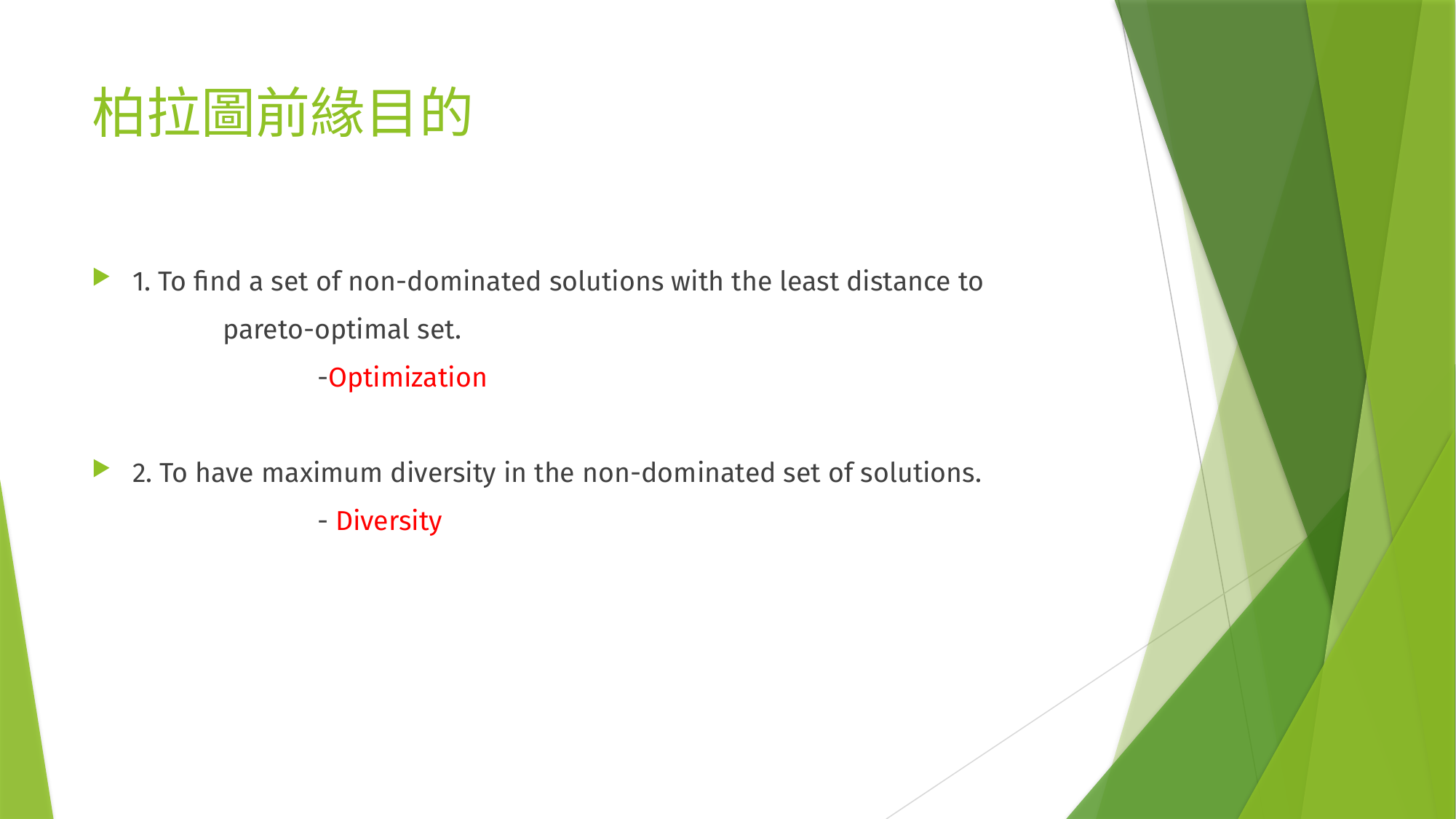

# 柏拉圖前緣目的
1. To find a set of non-dominated solutions with the least distance to
	   pareto-optimal set.
		 -Optimization

2. To have maximum diversity in the non-dominated set of solutions.
		 - Diversity